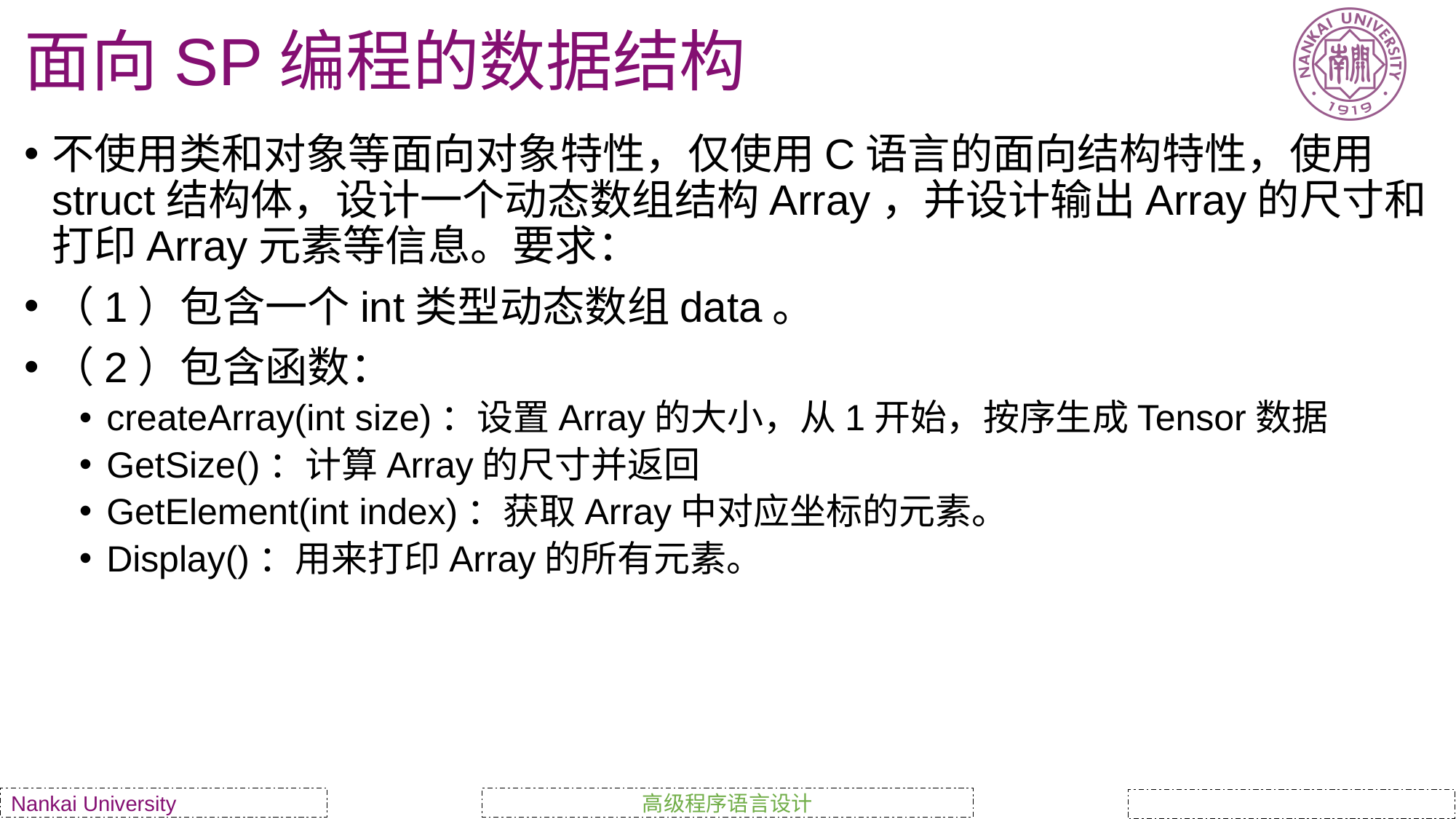

# 面向SP编程的数据结构
不使用类和对象等面向对象特性，仅使用C语言的面向结构特性，使用struct结构体，设计一个动态数组结构Array，并设计输出Array的尺寸和打印Array元素等信息。要求：
（1）包含一个int类型动态数组data。
（2）包含函数：
createArray(int size)：设置Array的大小，从1开始，按序生成Tensor数据
GetSize()：计算Array的尺寸并返回
GetElement(int index)：获取Array中对应坐标的元素。
Display()：用来打印Array的所有元素。
高级程序语言设计
Nankai University
3